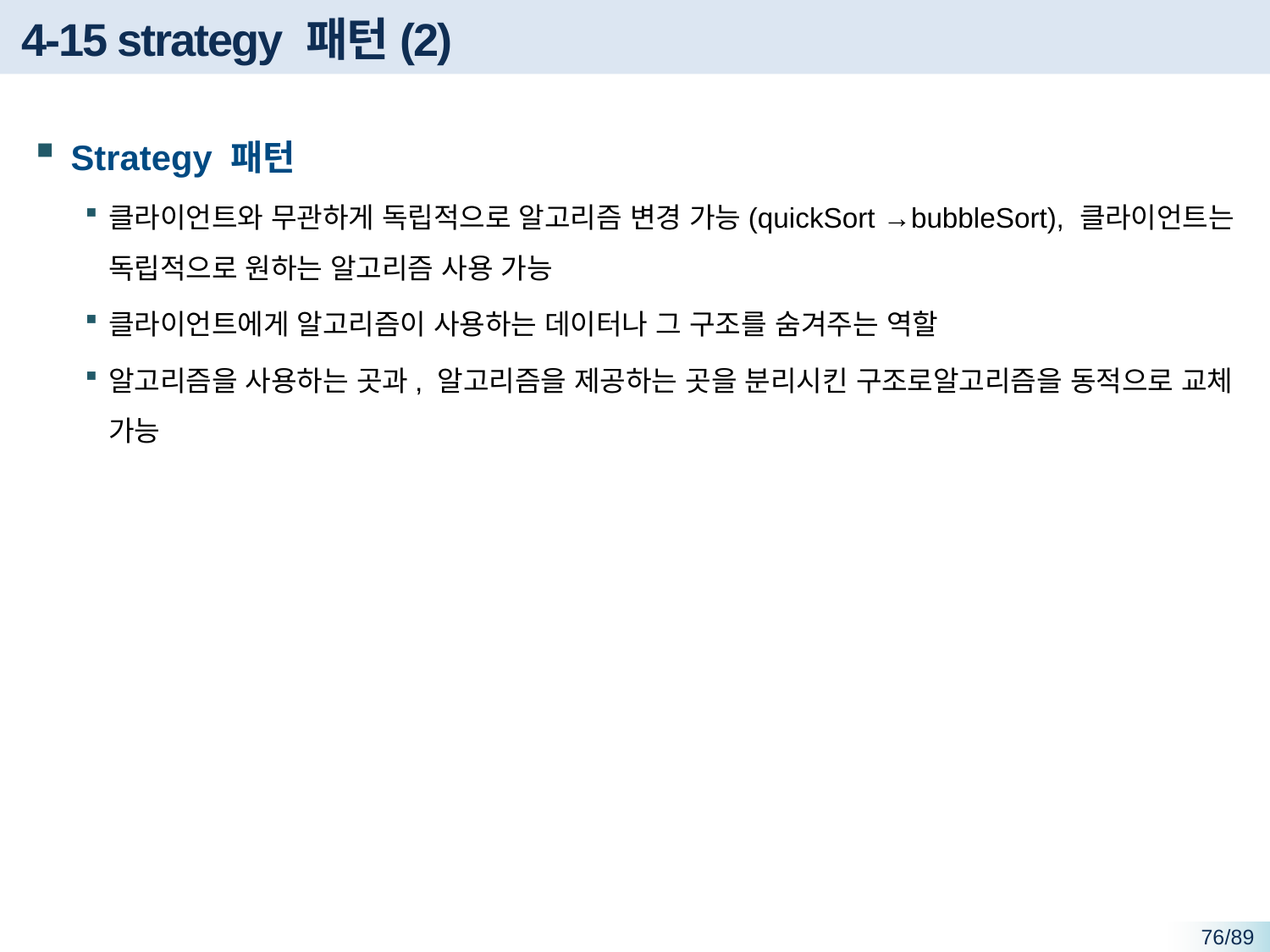

# 4-15 strategy 패턴(2)
Strategy 패턴
클라이언트와 무관하게 독립적으로 알고리즘 변경 가능(quickSort →bubbleSort), 클라이언트는 독립적으로 원하는 알고리즘 사용 가능
클라이언트에게 알고리즘이 사용하는 데이터나 그 구조를 숨겨주는 역할
알고리즘을 사용하는 곳과, 알고리즘을 제공하는 곳을 분리시킨 구조로알고리즘을 동적으로 교체 가능